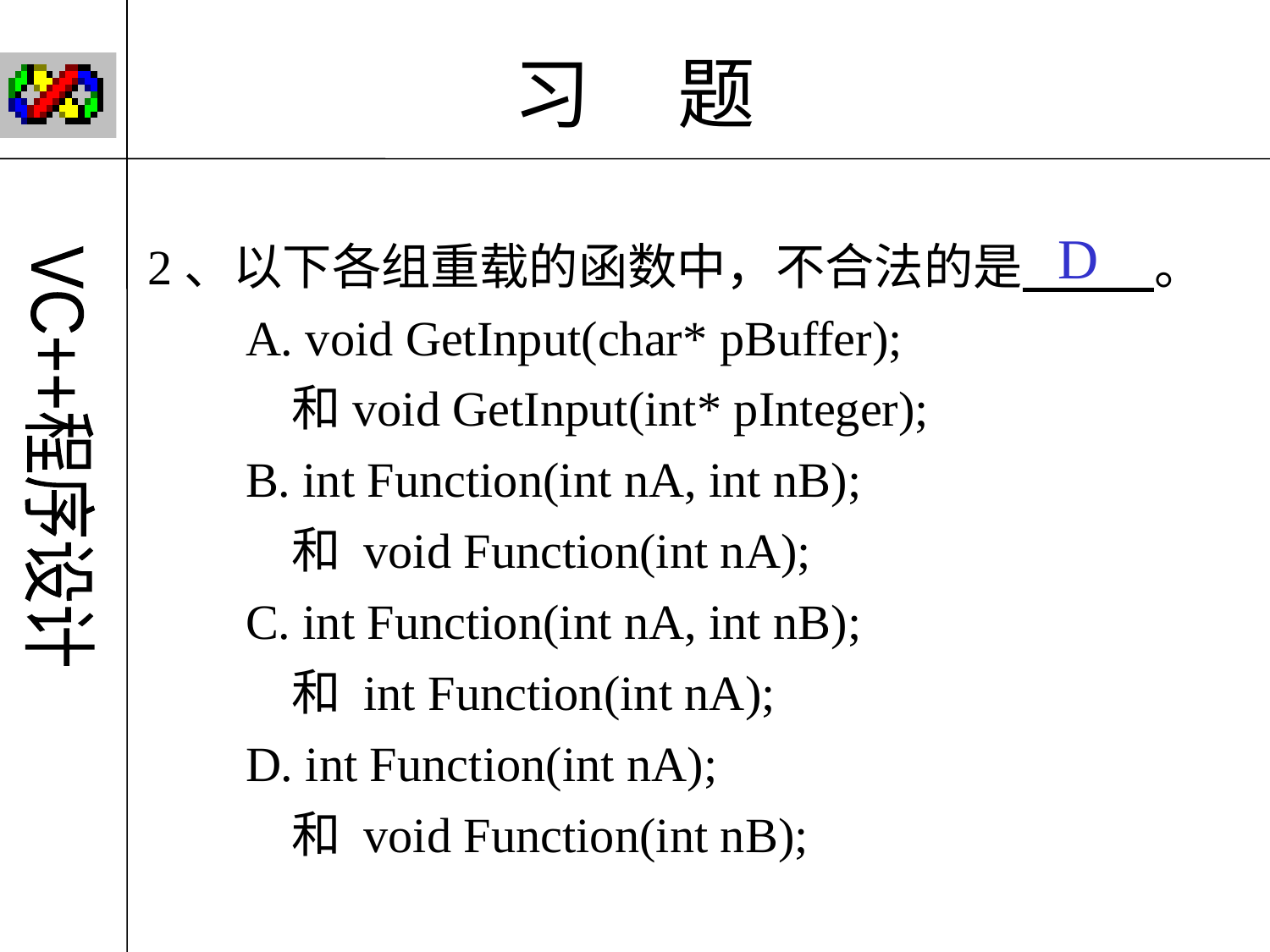

习     题
2、以下各组重载的函数中，不合法的是            。
        A. void GetInput(char* pBuffer);
            和void GetInput(int* pInteger);
        B. int Function(int nA, int nB);
            和 void Function(int nA);
        C. int Function(int nA, int nB);
            和 int Function(int nA);
        D. int Function(int nA);
            和 void Function(int nB);
D